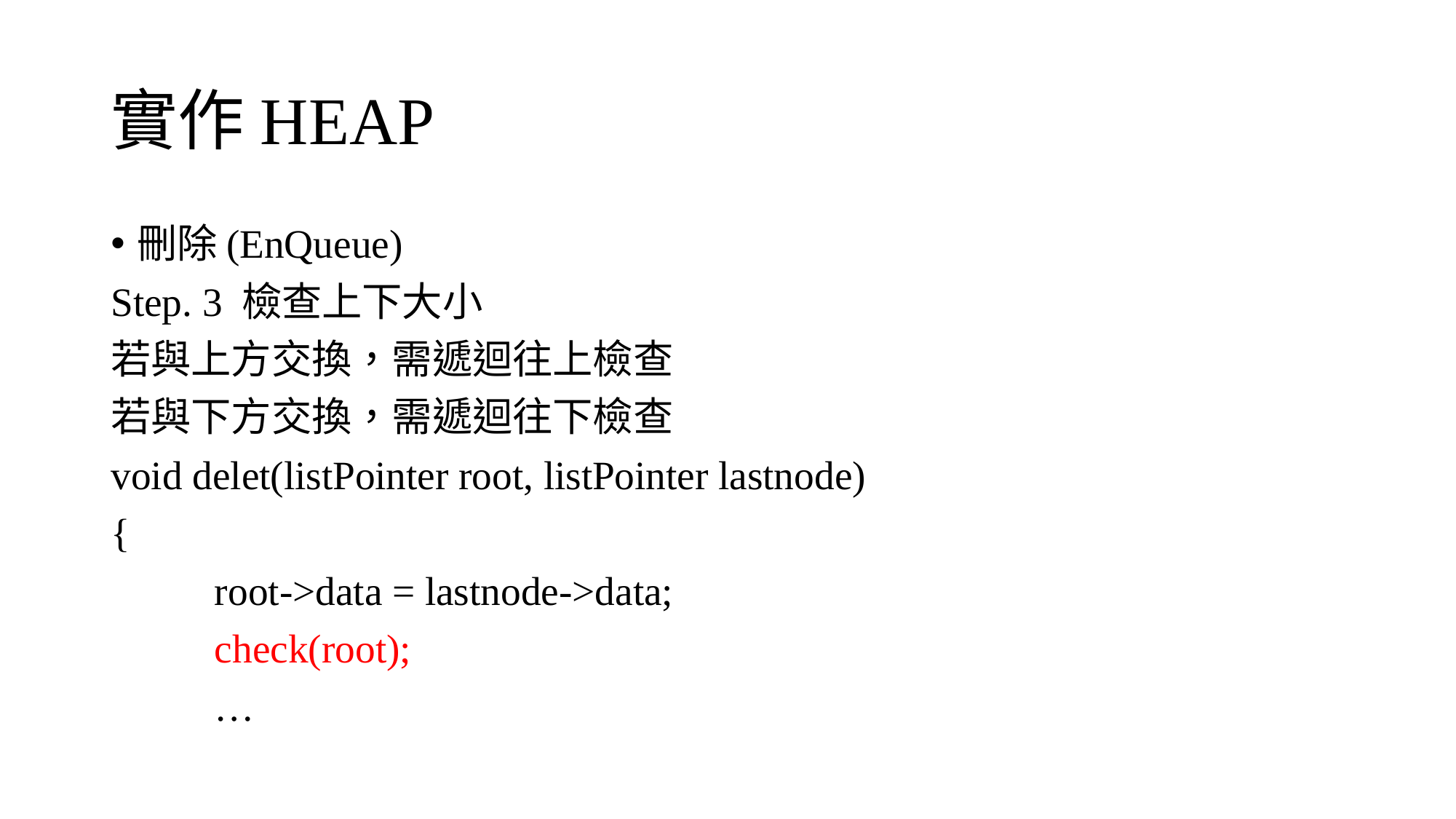

# 實作HEAP
刪除(EnQueue)
Step. 3 檢查上下大小
若與上方交換，需遞迴往上檢查
若與下方交換，需遞迴往下檢查
void delet(listPointer root, listPointer lastnode)
{
	root->data = lastnode->data;
	check(root);
	…